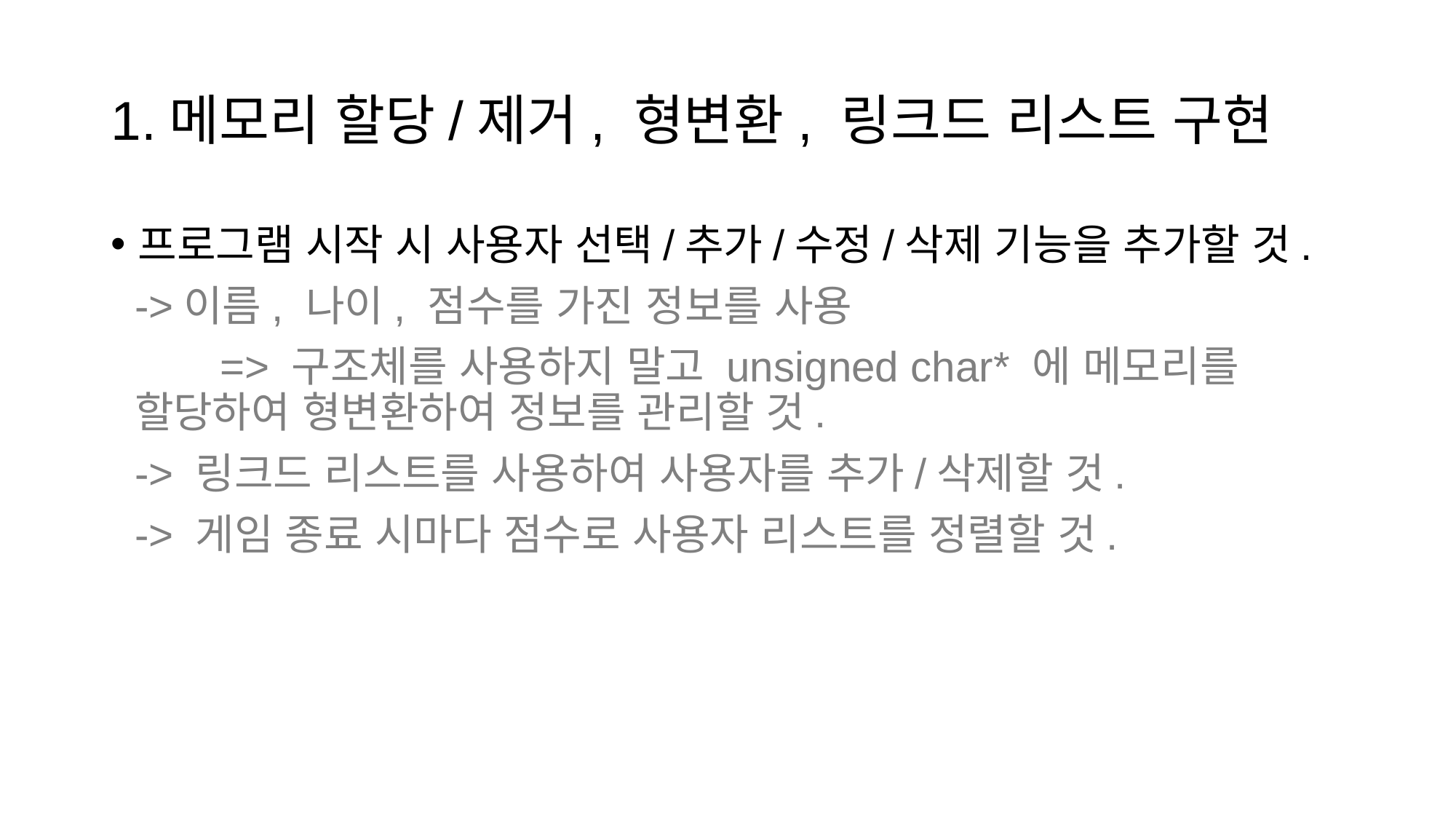

# 1.메모리 할당/제거, 형변환, 링크드 리스트 구현
프로그램 시작 시 사용자 선택/추가/수정/삭제 기능을 추가할 것.
  ->이름, 나이, 점수를 가진 정보를 사용
	=> 구조체를 사용하지 말고 unsigned char* 에 메모리를 	     할당하여 형변환하여 정보를 관리할 것.
  -> 링크드 리스트를 사용하여 사용자를 추가/삭제할 것.
  -> 게임 종료 시마다 점수로 사용자 리스트를 정렬할 것.